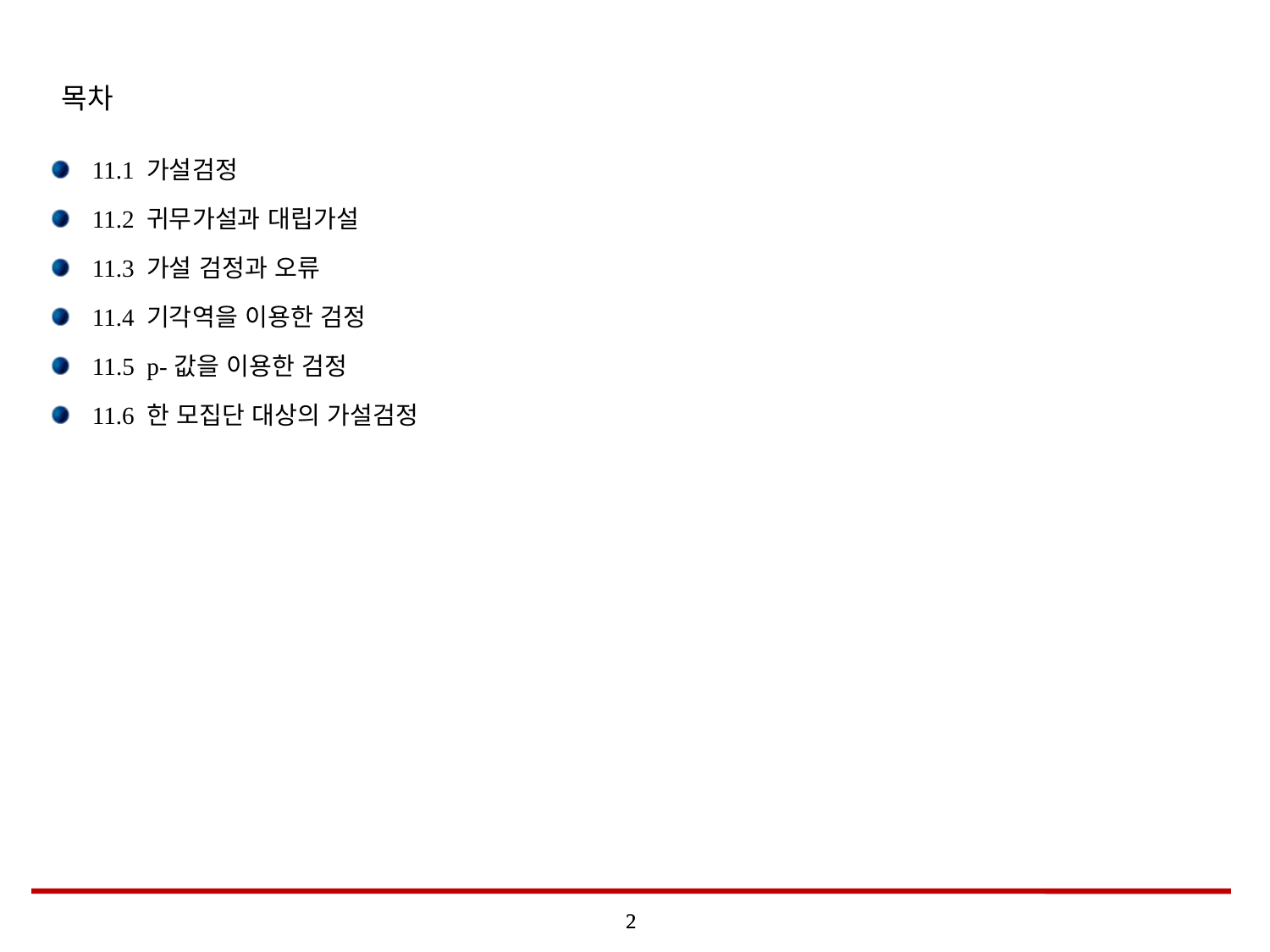

# 목차
11.1 가설검정
11.2 귀무가설과 대립가설
11.3 가설 검정과 오류
11.4 기각역을 이용한 검정
11.5  p-값을 이용한 검정
11.6 한 모집단 대상의 가설검정